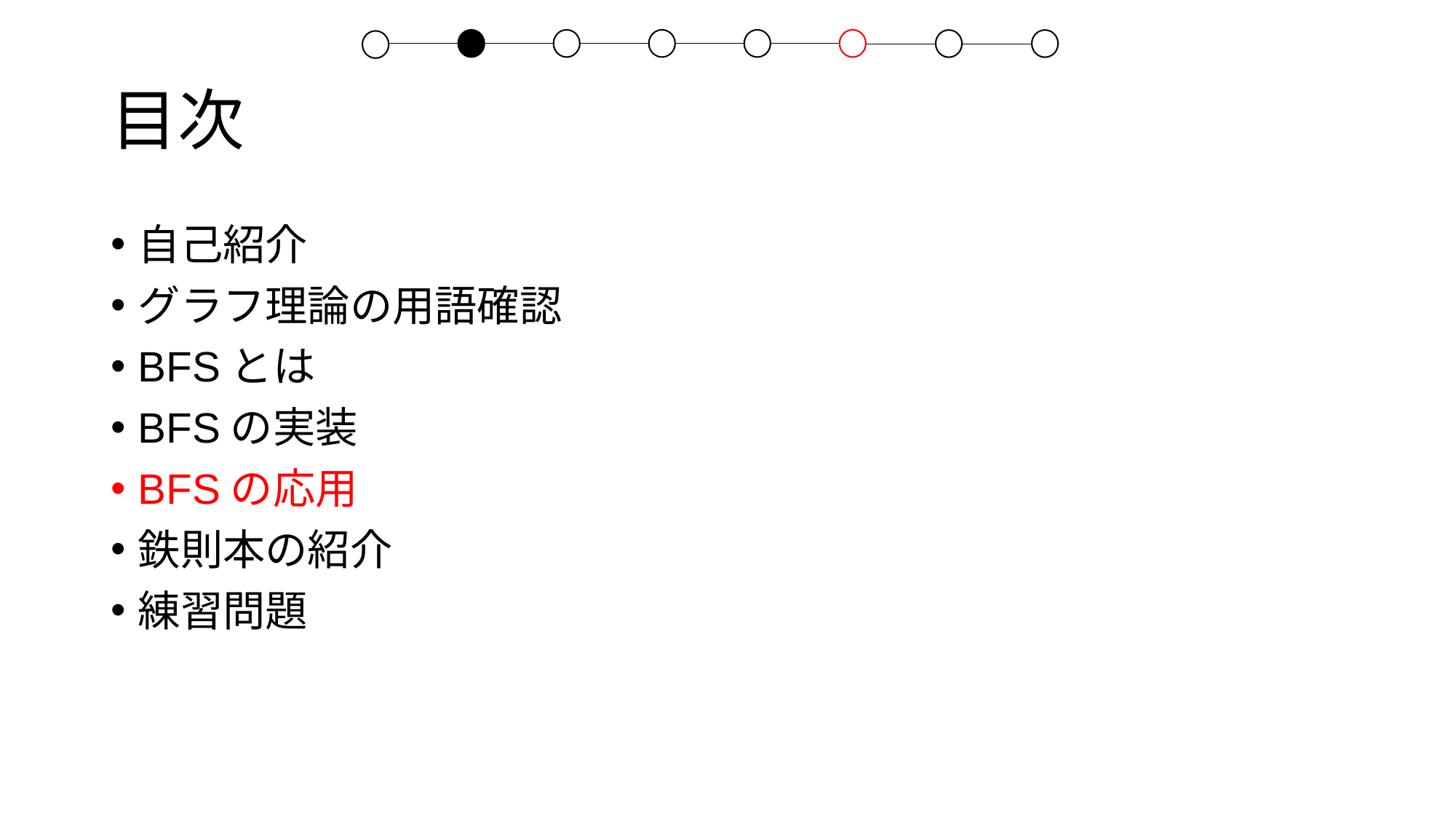

# 目次
自己紹介
グラフ理論の用語確認
BFSとは
BFSの実装
BFSの応用
鉄則本の紹介
練習問題